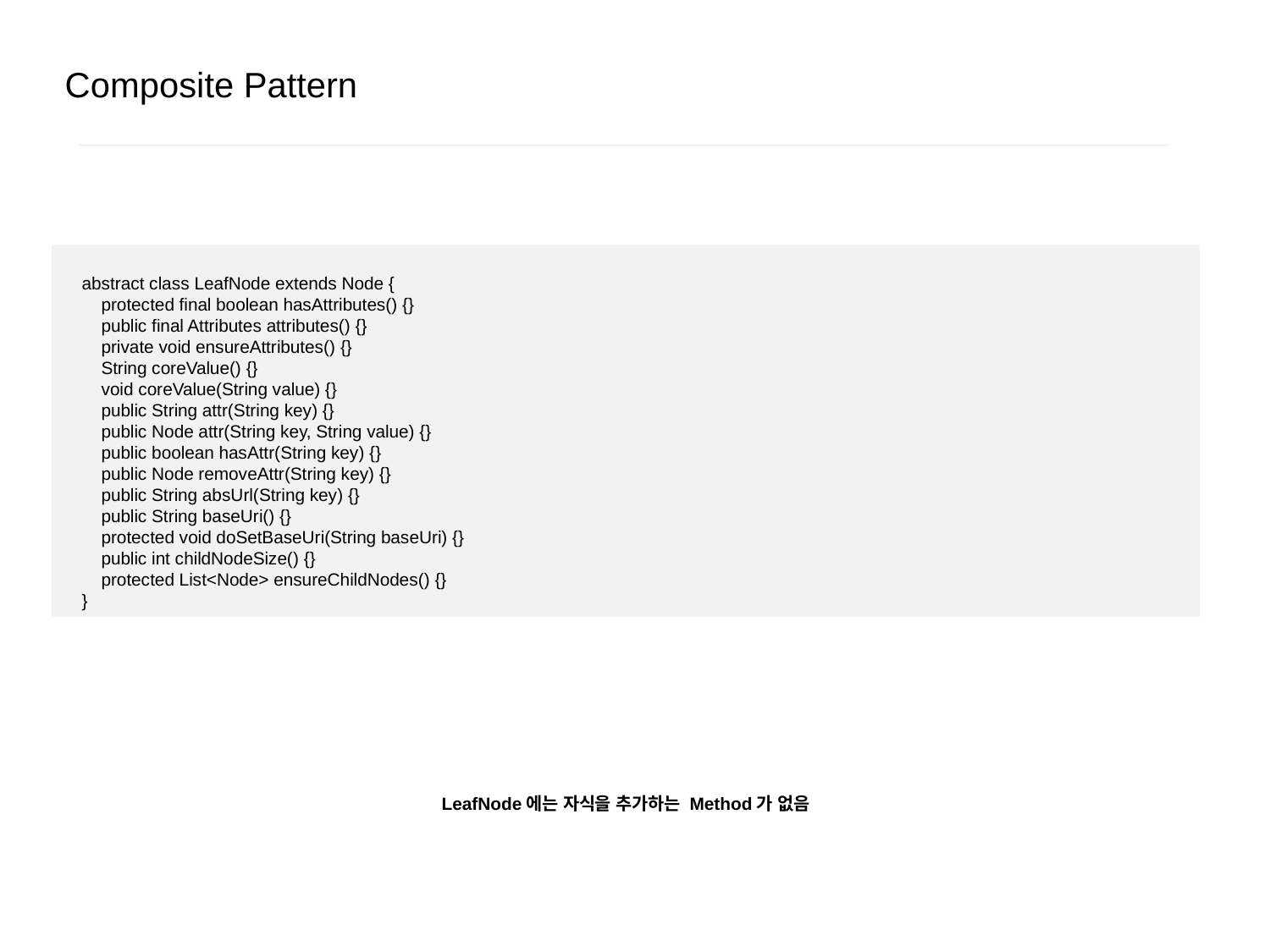

Composite Pattern

abstract class LeafNode extends Node {
    protected final boolean hasAttributes() {}
    public final Attributes attributes() {}
    private void ensureAttributes() {}
    String coreValue() {}
    void coreValue(String value) {}
    public String attr(String key) {}
    public Node attr(String key, String value) {}
    public boolean hasAttr(String key) {}
    public Node removeAttr(String key) {}
    public String absUrl(String key) {}
    public String baseUri() {}
    protected void doSetBaseUri(String baseUri) {}
    public int childNodeSize() {}
    protected List<Node> ensureChildNodes() {}
}
LeafNode에는 자식을 추가하는 Method가 없음